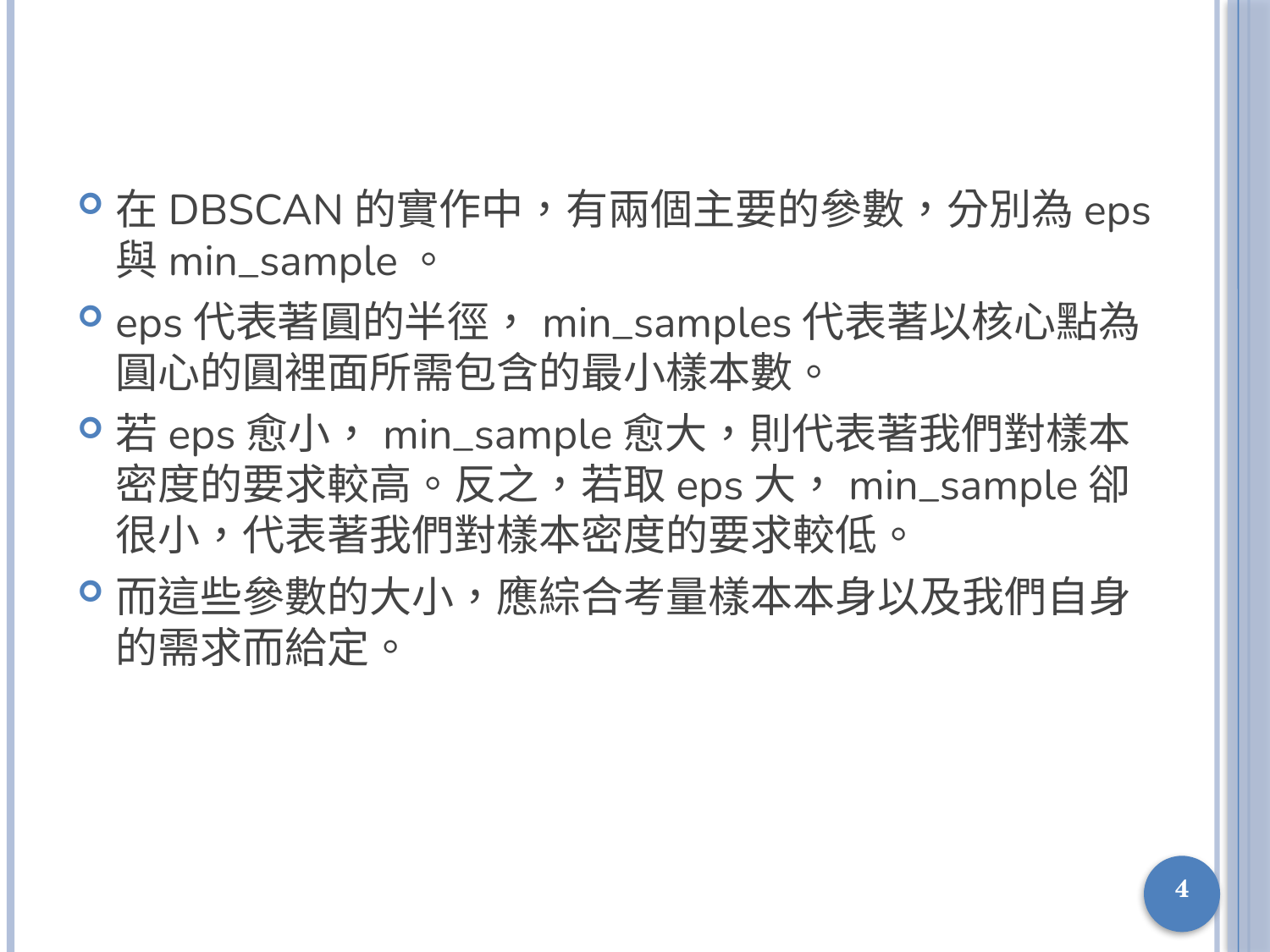

#
在DBSCAN的實作中，有兩個主要的參數，分別為eps與min_sample。
eps代表著圓的半徑，min_samples代表著以核心點為圓心的圓裡面所需包含的最小樣本數。
若eps愈小，min_sample愈大，則代表著我們對樣本密度的要求較高。反之，若取eps大，min_sample卻很小，代表著我們對樣本密度的要求較低。
而這些參數的大小，應綜合考量樣本本身以及我們自身的需求而給定。
4